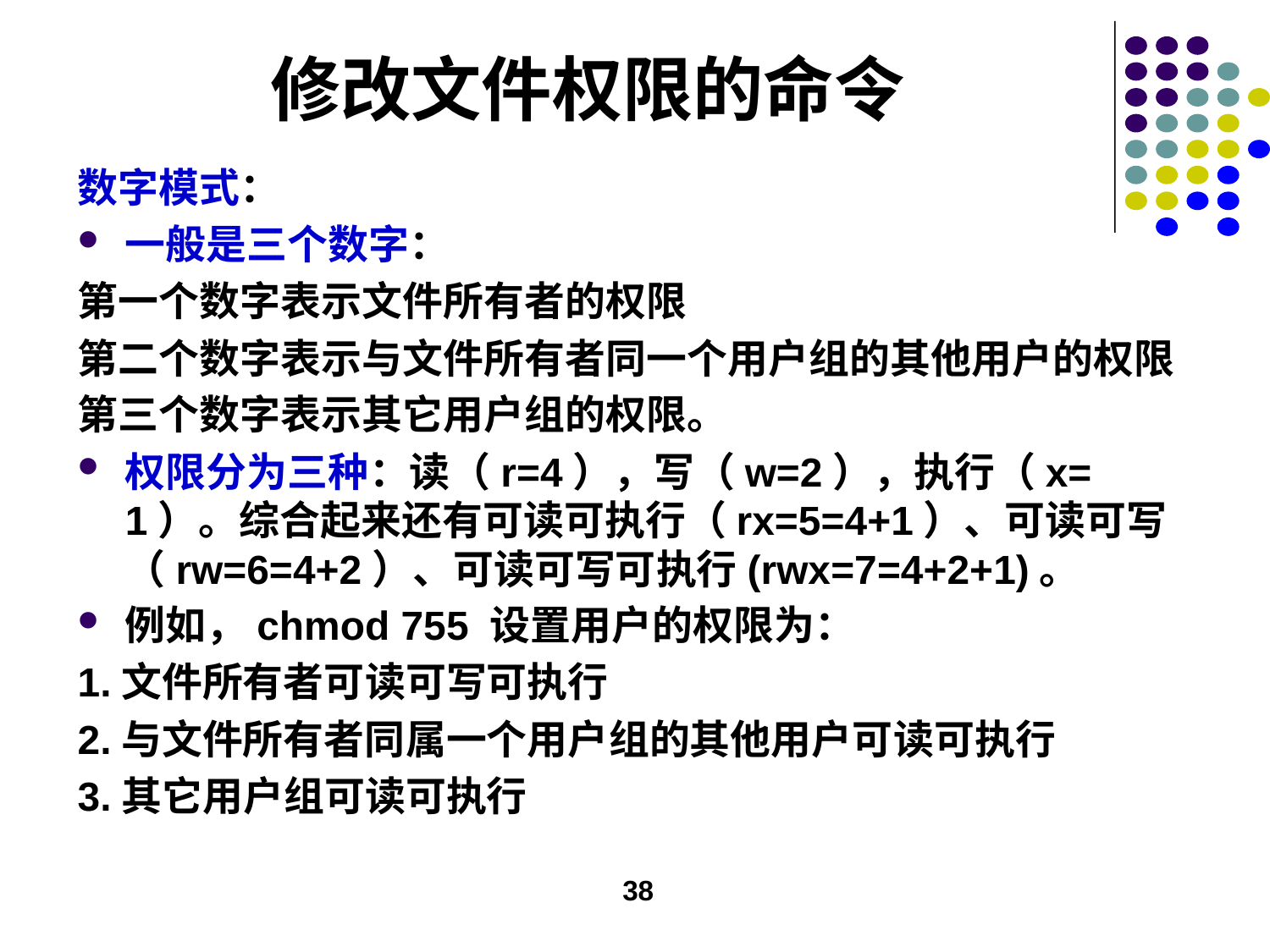

# 修改文件权限的命令
数字模式：
一般是三个数字：
第一个数字表示文件所有者的权限
第二个数字表示与文件所有者同一个用户组的其他用户的权限
第三个数字表示其它用户组的权限。
权限分为三种：读（r=4），写（w=2），执行（x=1）。综合起来还有可读可执行（rx=5=4+1）、可读可写（rw=6=4+2）、可读可写可执行(rwx=7=4+2+1)。
例如，chmod 755 设置用户的权限为：
1.文件所有者可读可写可执行
2.与文件所有者同属一个用户组的其他用户可读可执行
3.其它用户组可读可执行
38